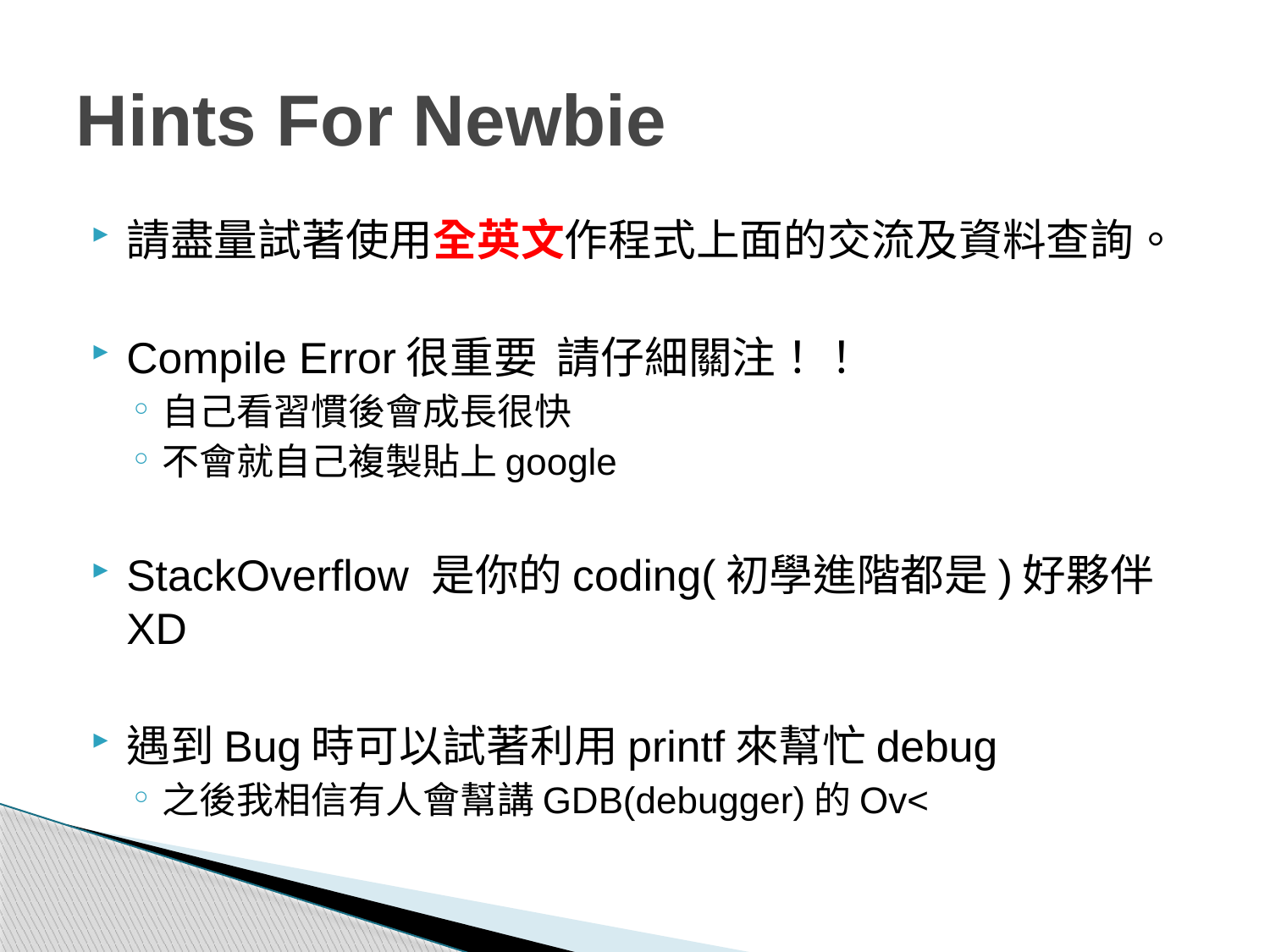

# Hints For Newbie
請盡量試著使用全英文作程式上面的交流及資料查詢。

Compile Error很重要  請仔細關注！！
自己看習慣後會成長很快
不會就自己複製貼上google

StackOverflow 是你的coding(初學進階都是)好夥伴XD

遇到Bug時可以試著利用printf來幫忙debug
之後我相信有人會幫講GDB(debugger)的Ov<